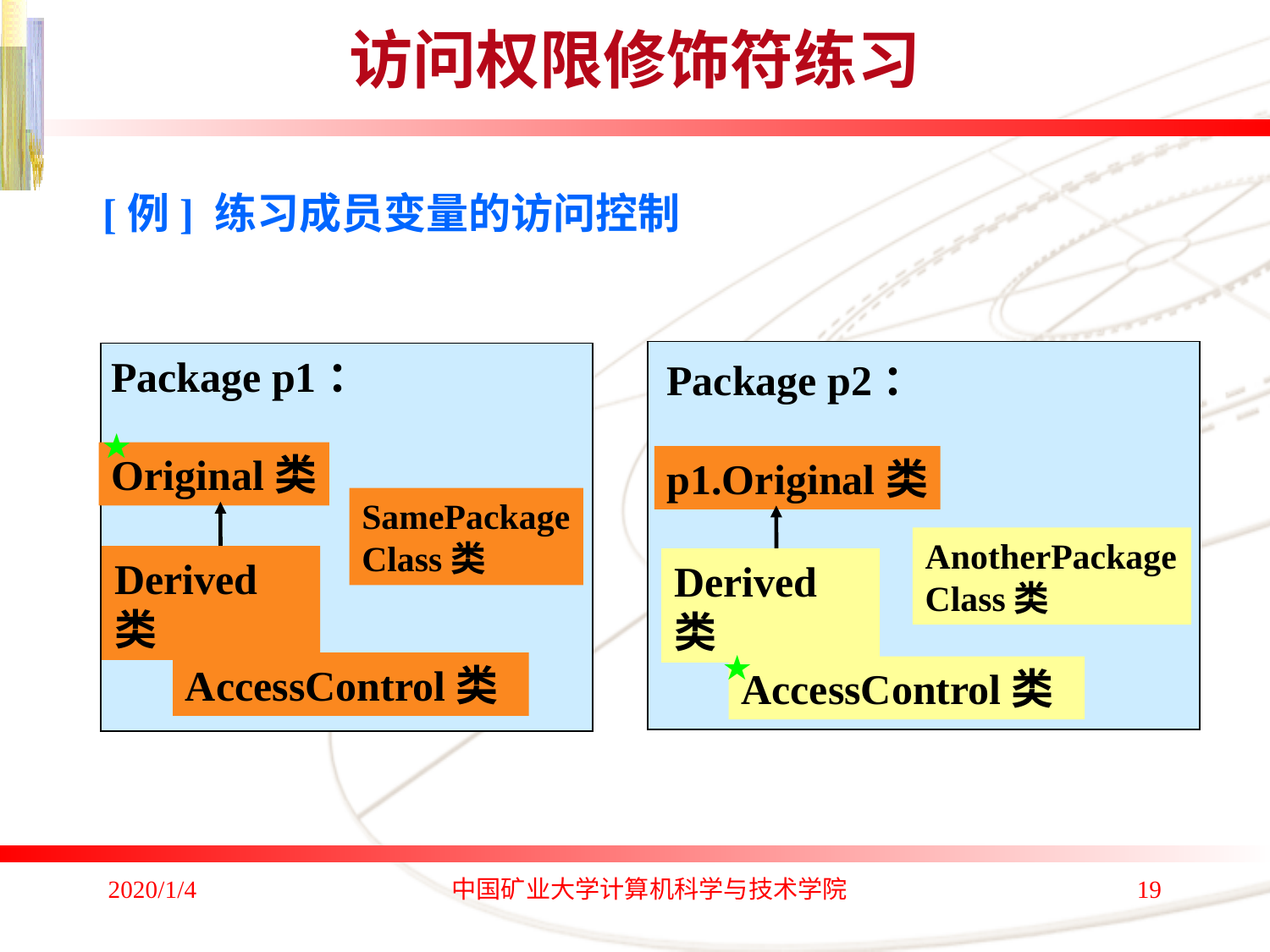

# 访问权限修饰符练习
[例] 练习成员变量的访问控制

Package p1：
Package p2：
★
Original类
p1.Original类
SamePackageClass类

AnotherPackageClass类
Derived类
Derived类
★
AccessControl类

AccessControl类

2020/1/4
中国矿业大学计算机科学与技术学院
19